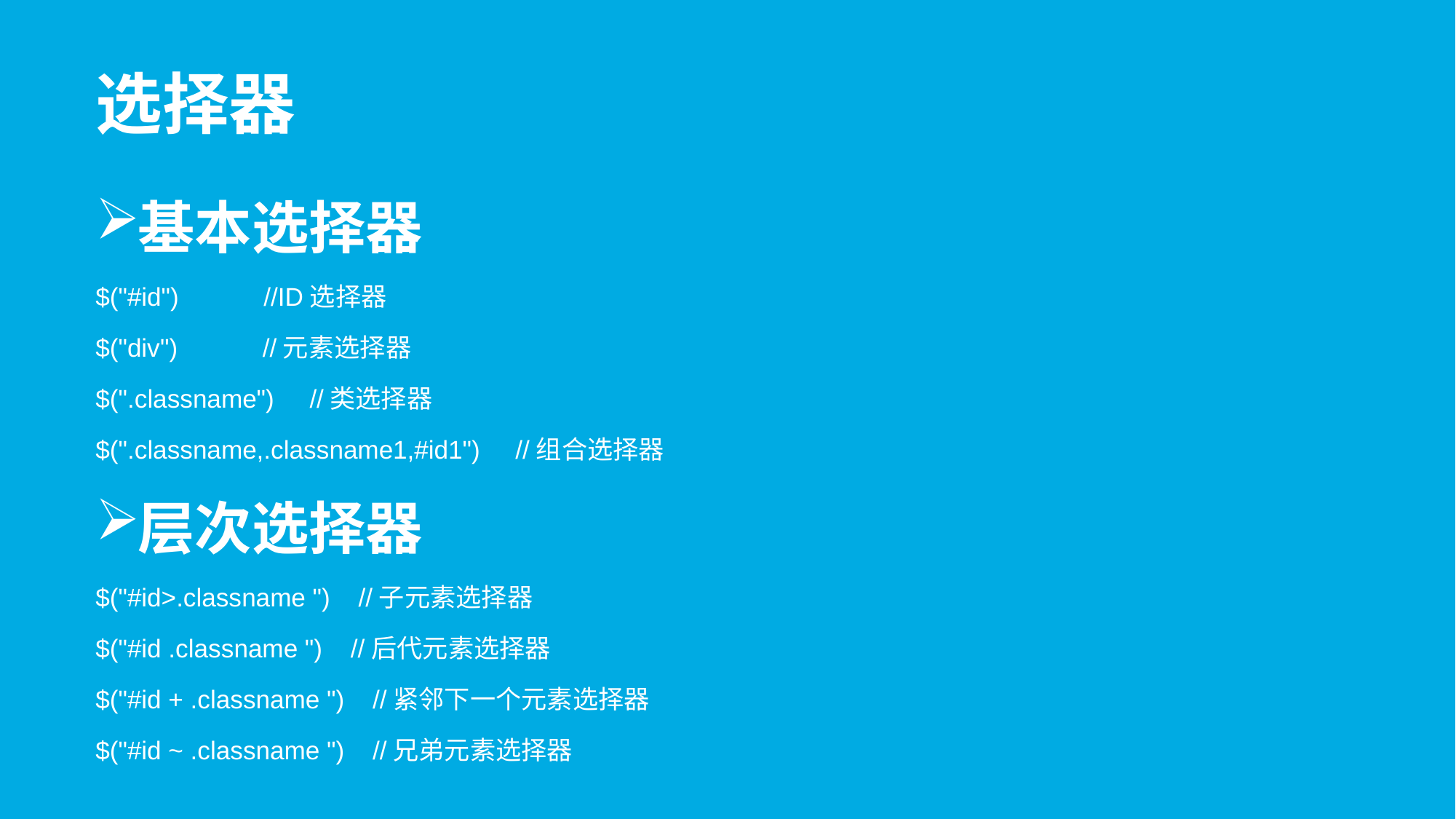

# 选择器
基本选择器
$("#id")            //ID选择器
$("div")            //元素选择器
$(".classname")     //类选择器
$(".classname,.classname1,#id1")     //组合选择器
层次选择器
$("#id>.classname ")    //子元素选择器
$("#id .classname ")    //后代元素选择器
$("#id + .classname ")    //紧邻下一个元素选择器
$("#id ~ .classname ")    //兄弟元素选择器